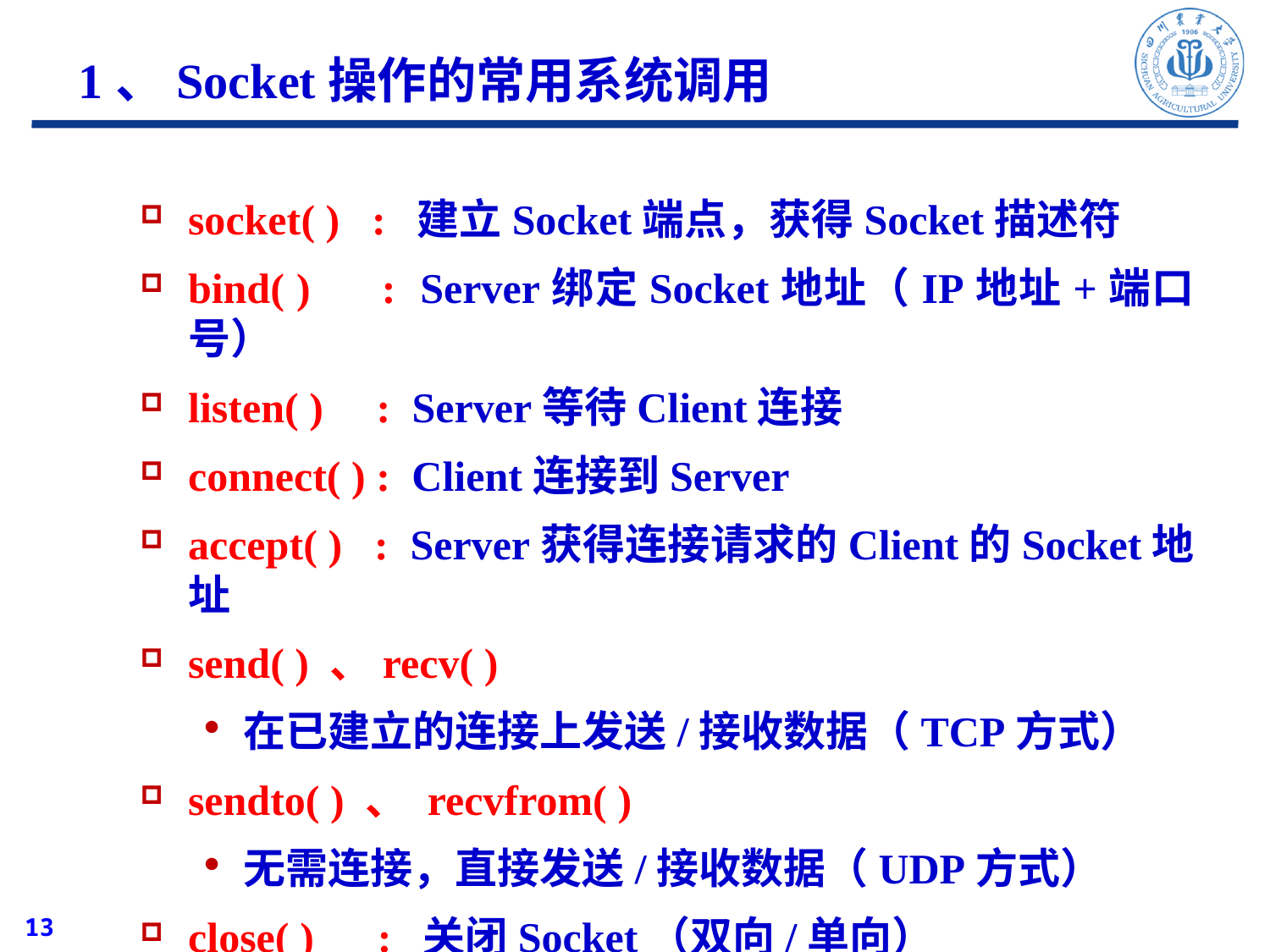

1、Socket操作的常用系统调用
socket( )   :  建立Socket端点，获得Socket描述符
bind( )      :  Server绑定Socket地址（IP地址+端口号）
listen( )     :  Server等待Client连接
connect( ) :  Client连接到Server
accept( )   :  Server获得连接请求的Client的Socket地址
send( ) 、recv( )
在已建立的连接上发送/接收数据（TCP方式）
sendto( ) 、 recvfrom( )
无需连接，直接发送/接收数据（UDP方式）
close( )      :  关闭Socket（双向/单向）